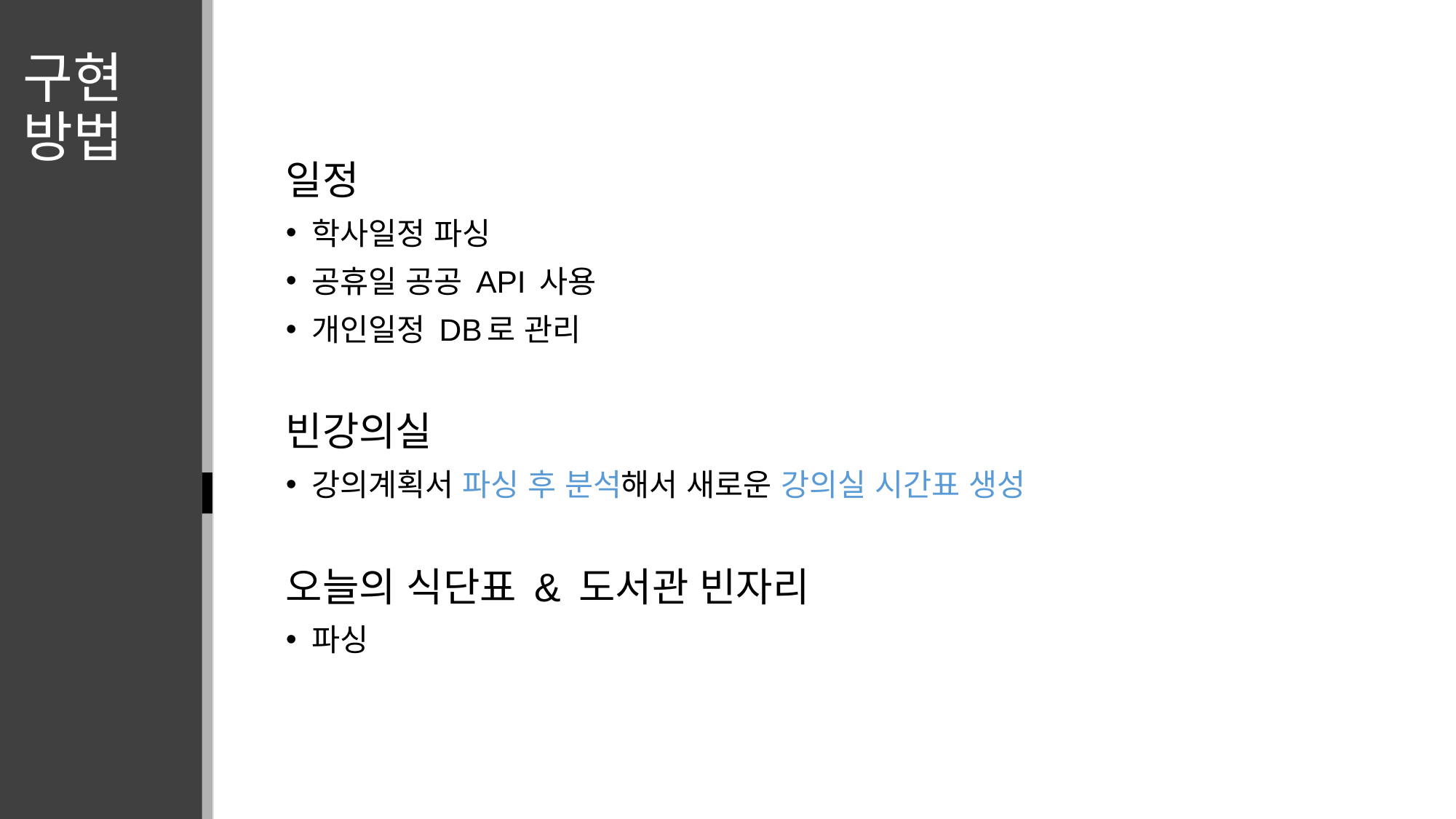

구현 방법
일정
학사일정 파싱
공휴일 공공 API 사용
개인일정 DB로 관리

빈강의실
강의계획서 파싱 후 분석해서 새로운 강의실 시간표 생성

오늘의 식단표 & 도서관 빈자리
파싱